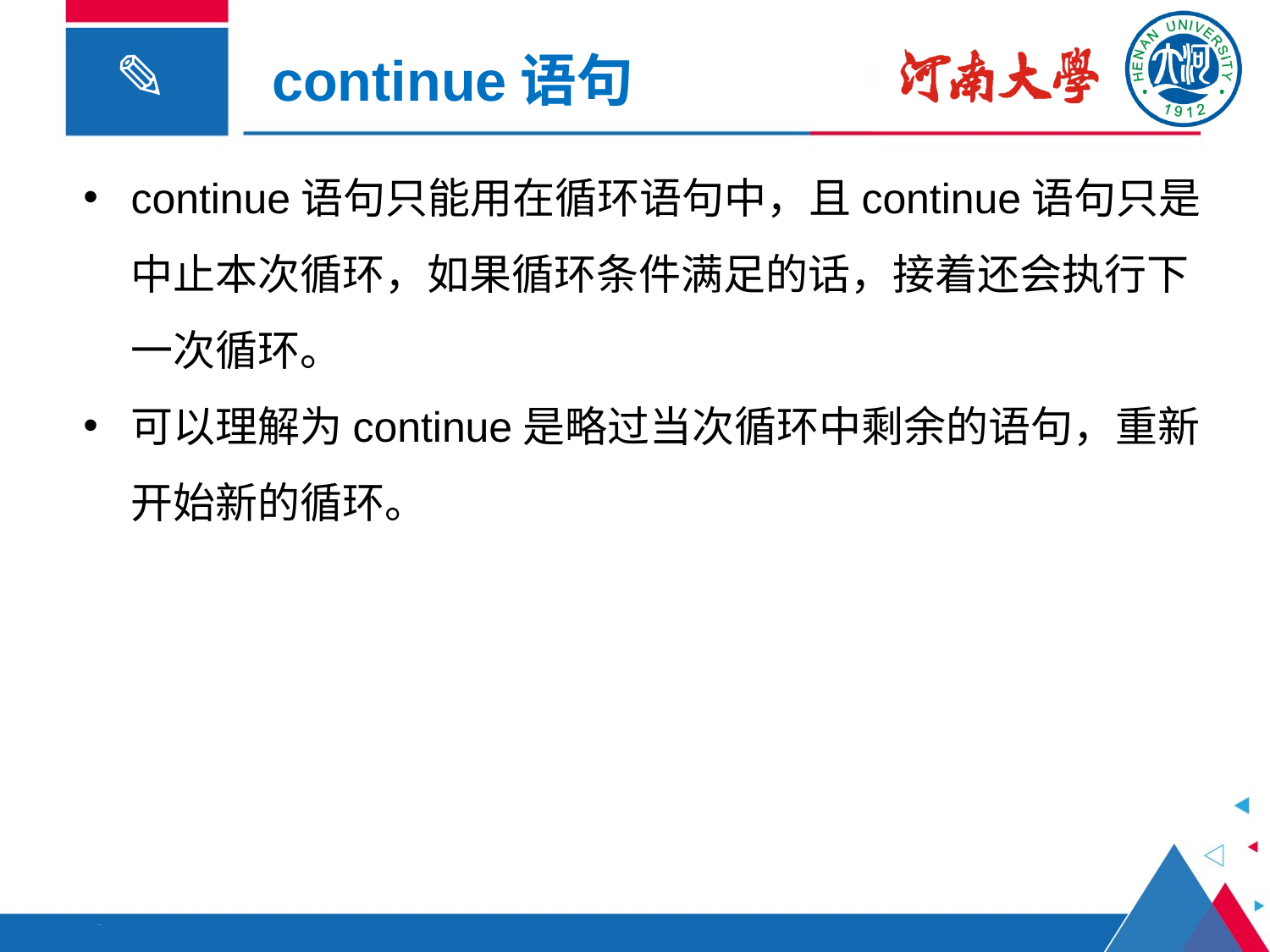

continue语句
continue语句只能用在循环语句中，且continue语句只是中止本次循环，如果循环条件满足的话，接着还会执行下一次循环。
可以理解为continue是略过当次循环中剩余的语句，重新开始新的循环。